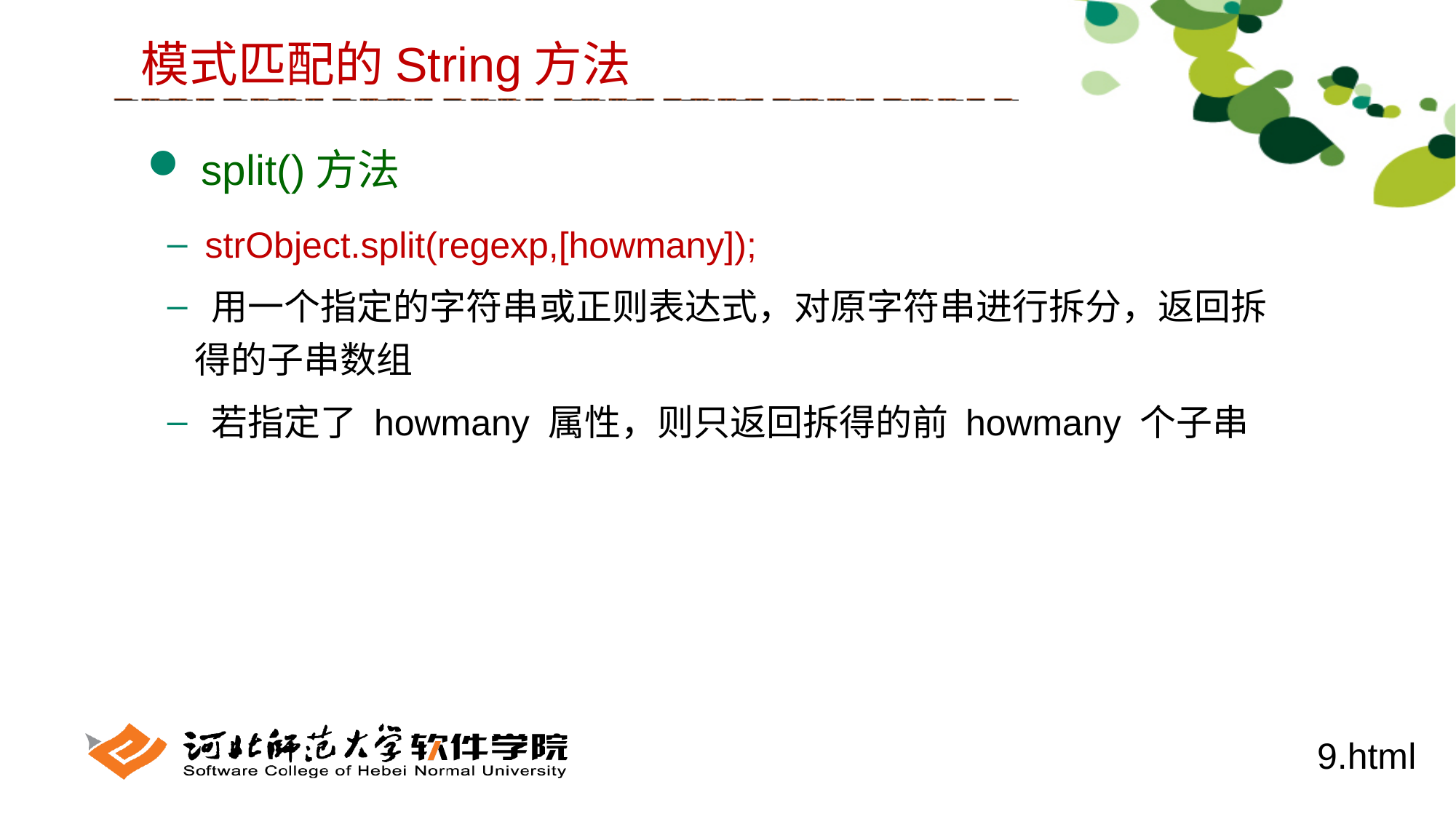

模式匹配的String方法

 split()方法
 strObject.split(regexp,[howmany]);
 用一个指定的字符串或正则表达式，对原字符串进行拆分，返回拆得的子串数组
 若指定了 howmany 属性，则只返回拆得的前 howmany 个子串

9.html